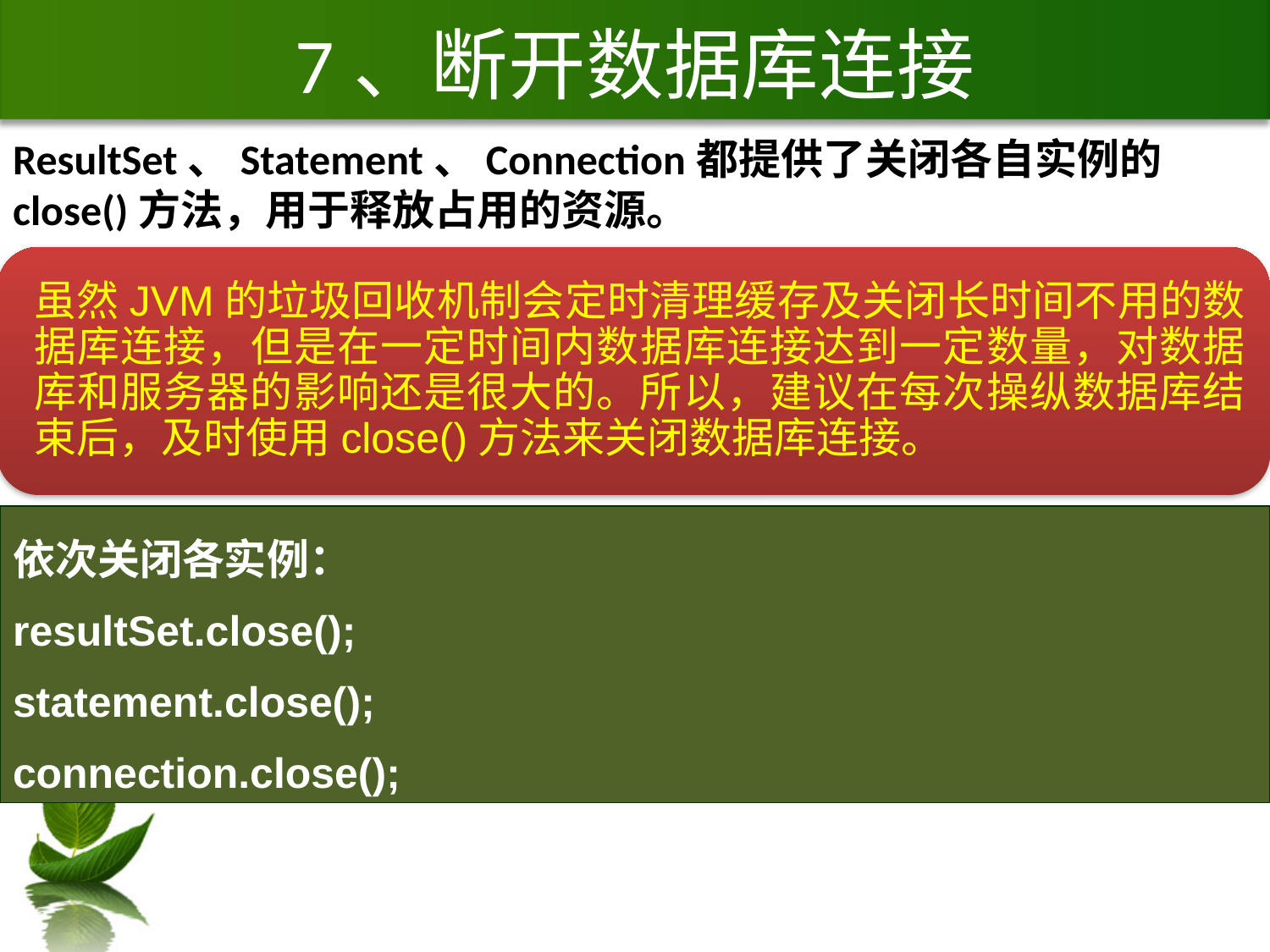

# 7、断开数据库连接
ResultSet、Statement、Connection都提供了关闭各自实例的close()方法，用于释放占用的资源。
虽然JVM的垃圾回收机制会定时清理缓存及关闭长时间不用的数据库连接，但是在一定时间内数据库连接达到一定数量，对数据库和服务器的影响还是很大的。所以，建议在每次操纵数据库结束后，及时使用close()方法来关闭数据库连接。
依次关闭各实例：
resultSet.close();
statement.close();
connection.close();